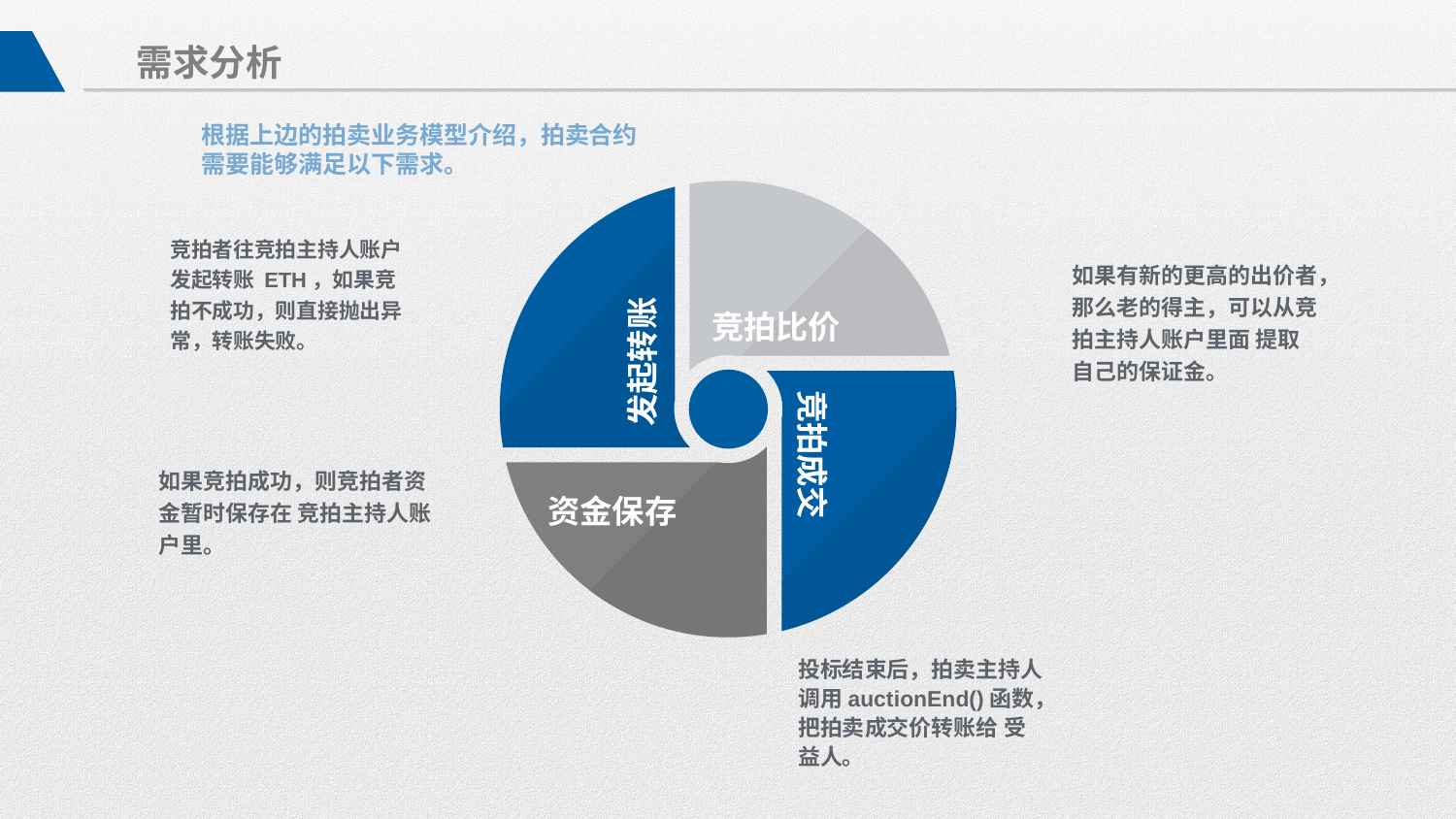

需求分析
根据上边的拍卖业务模型介绍，拍卖合约需要能够满足以下需求。

竞拍比价
发起转账

竞拍成交

资金保存
竞拍者往竞拍主持人账户发起转账 ETH，如果竞拍不成功，则直接抛出异常，转账失败。
如果有新的更高的出价者，那么老的得主，可以从竞拍主持人账户里面 提取自己的保证金。
如果竞拍成功，则竞拍者资金暂时保存在 竞拍主持人账户里。
投标结束后，拍卖主持人调用auctionEnd()函数，把拍卖成交价转账给 受益人。